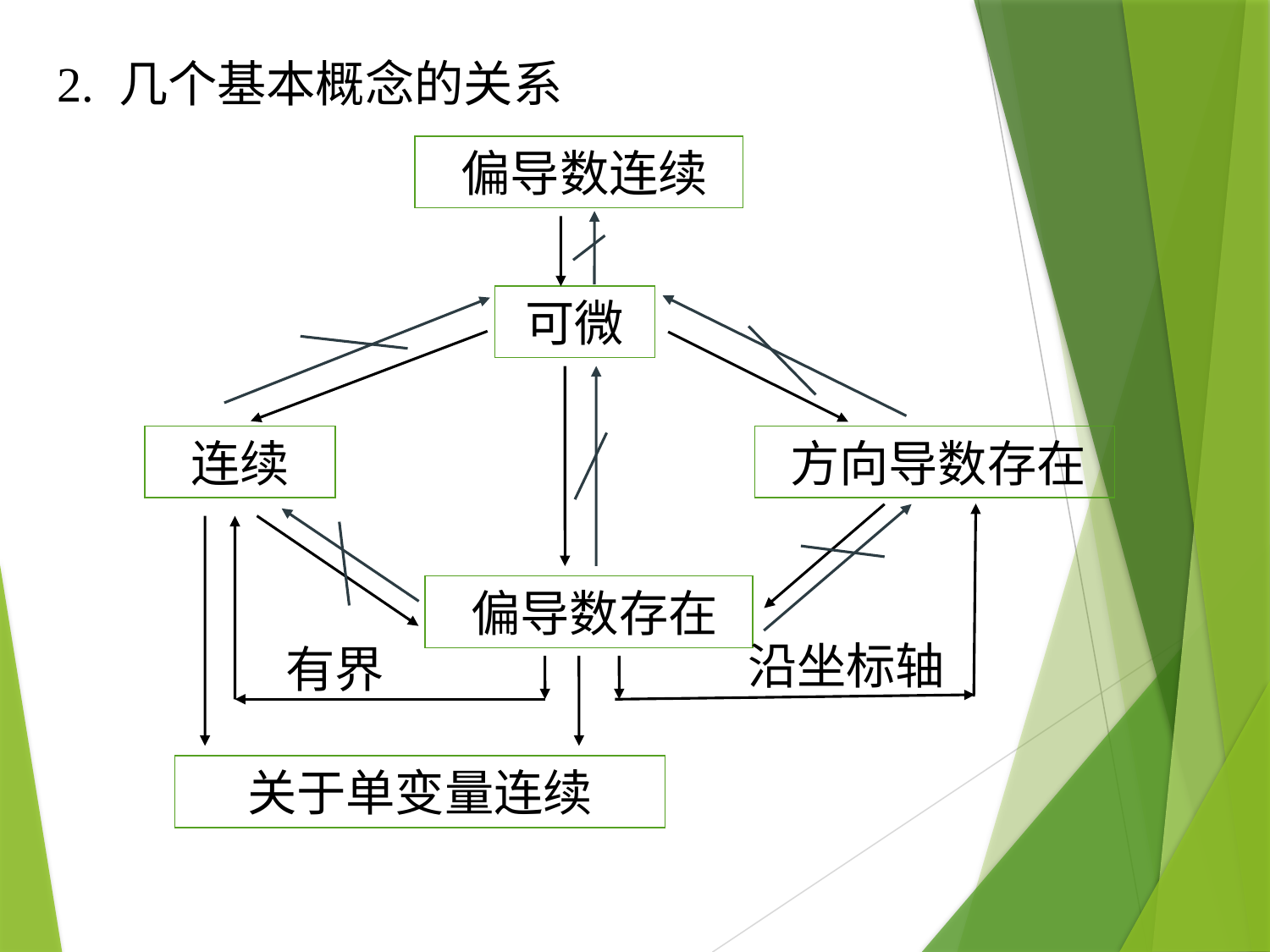

2. 几个基本概念的关系
  偏导数连续

可微

连续
 方向导数存在

  偏导数存在
沿坐标轴

有界

关于单变量连续